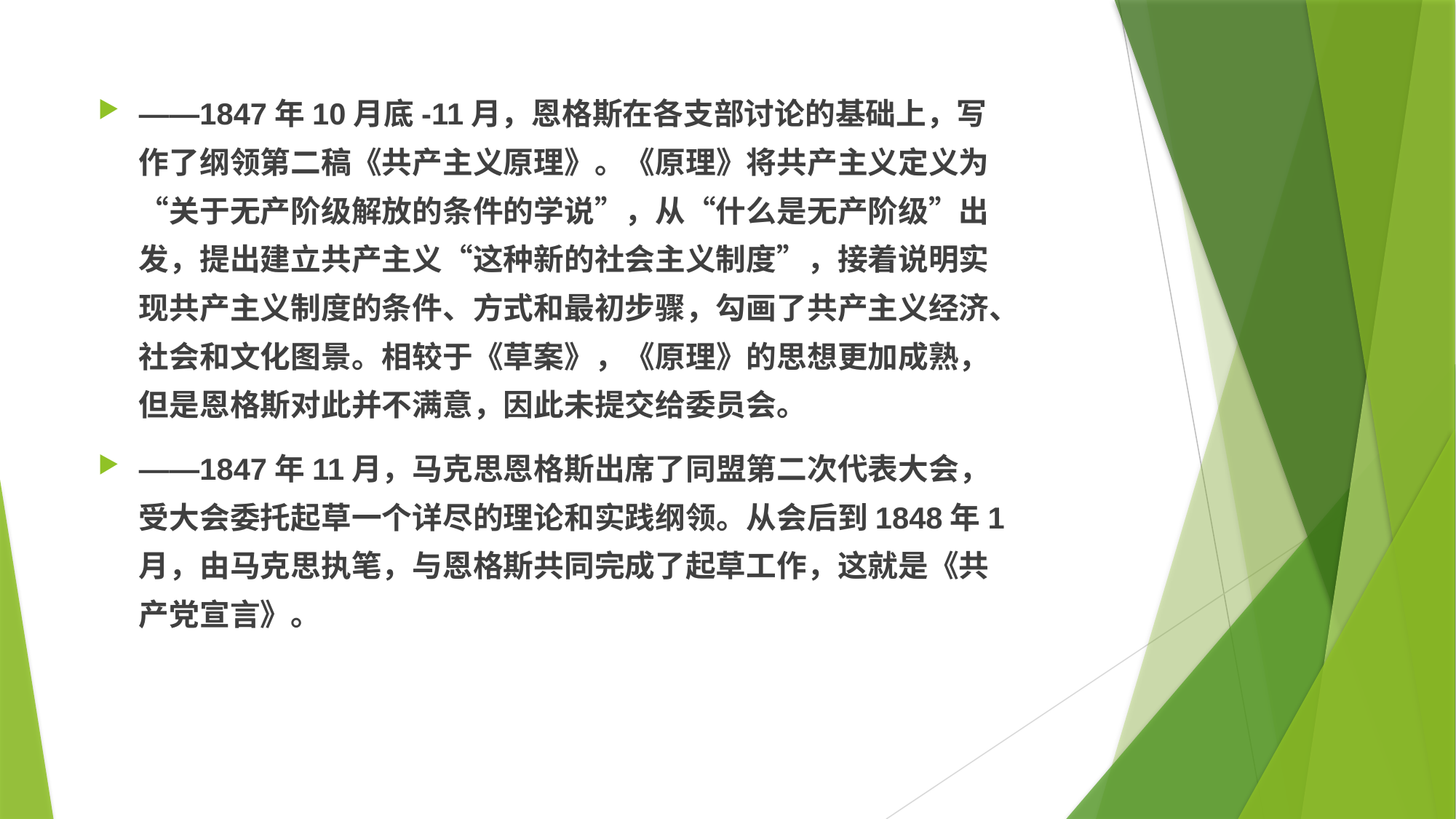

——1847年10月底-11月，恩格斯在各支部讨论的基础上，写作了纲领第二稿《共产主义原理》。《原理》将共产主义定义为“关于无产阶级解放的条件的学说”，从“什么是无产阶级”出发，提出建立共产主义“这种新的社会主义制度”，接着说明实现共产主义制度的条件、方式和最初步骤，勾画了共产主义经济、社会和文化图景。相较于《草案》，《原理》的思想更加成熟，但是恩格斯对此并不满意，因此未提交给委员会。
——1847年11月，马克思恩格斯出席了同盟第二次代表大会，受大会委托起草一个详尽的理论和实践纲领。从会后到1848年1月，由马克思执笔，与恩格斯共同完成了起草工作，这就是《共产党宣言》。